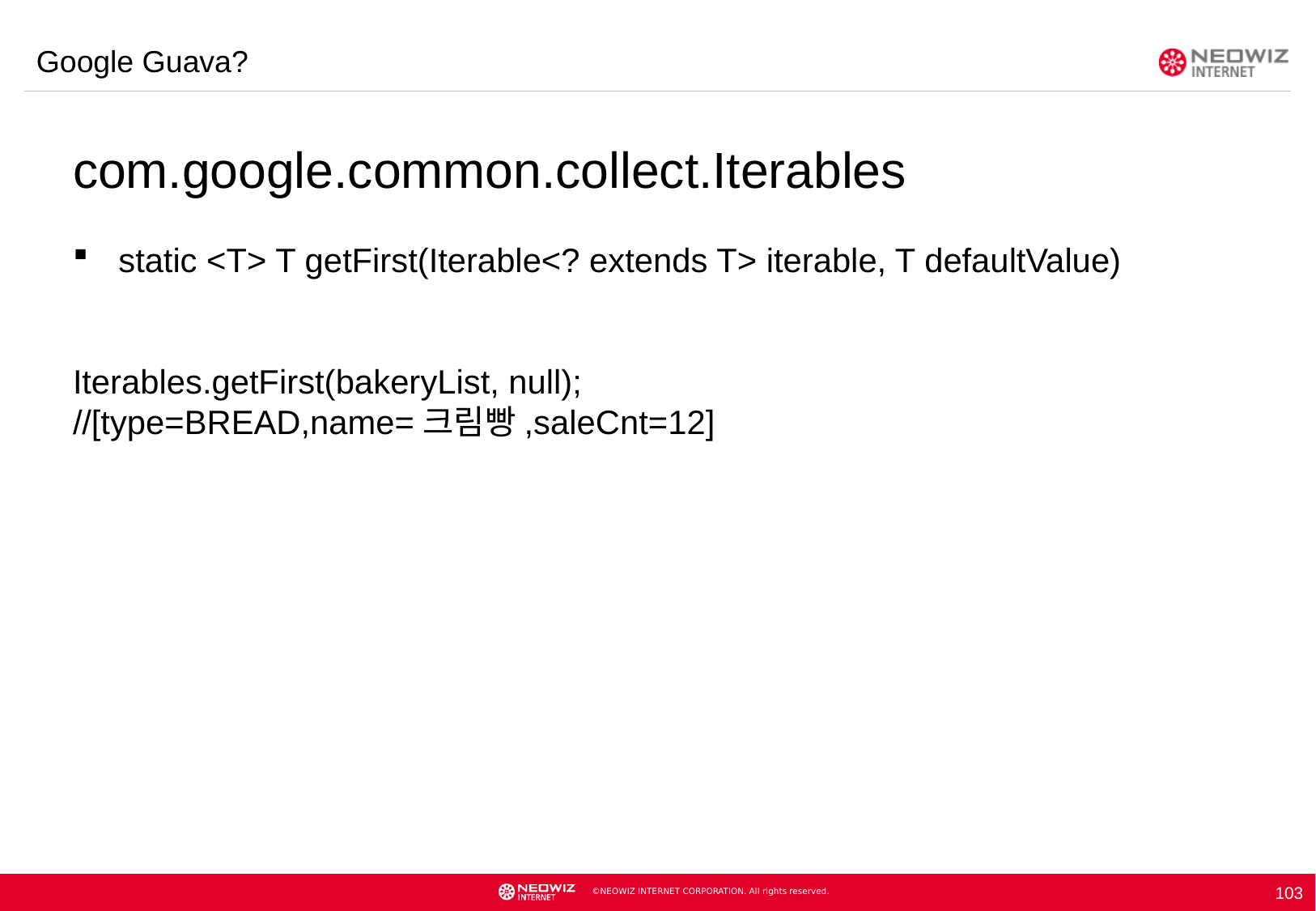

Google Guava?

com.google.common.collect.Iterables

static <T> T getFirst(Iterable<? extends T> iterable, T defaultValue)

Iterables.getFirst(bakeryList, null);
//[type=BREAD,name=크림빵,saleCnt=12]

103